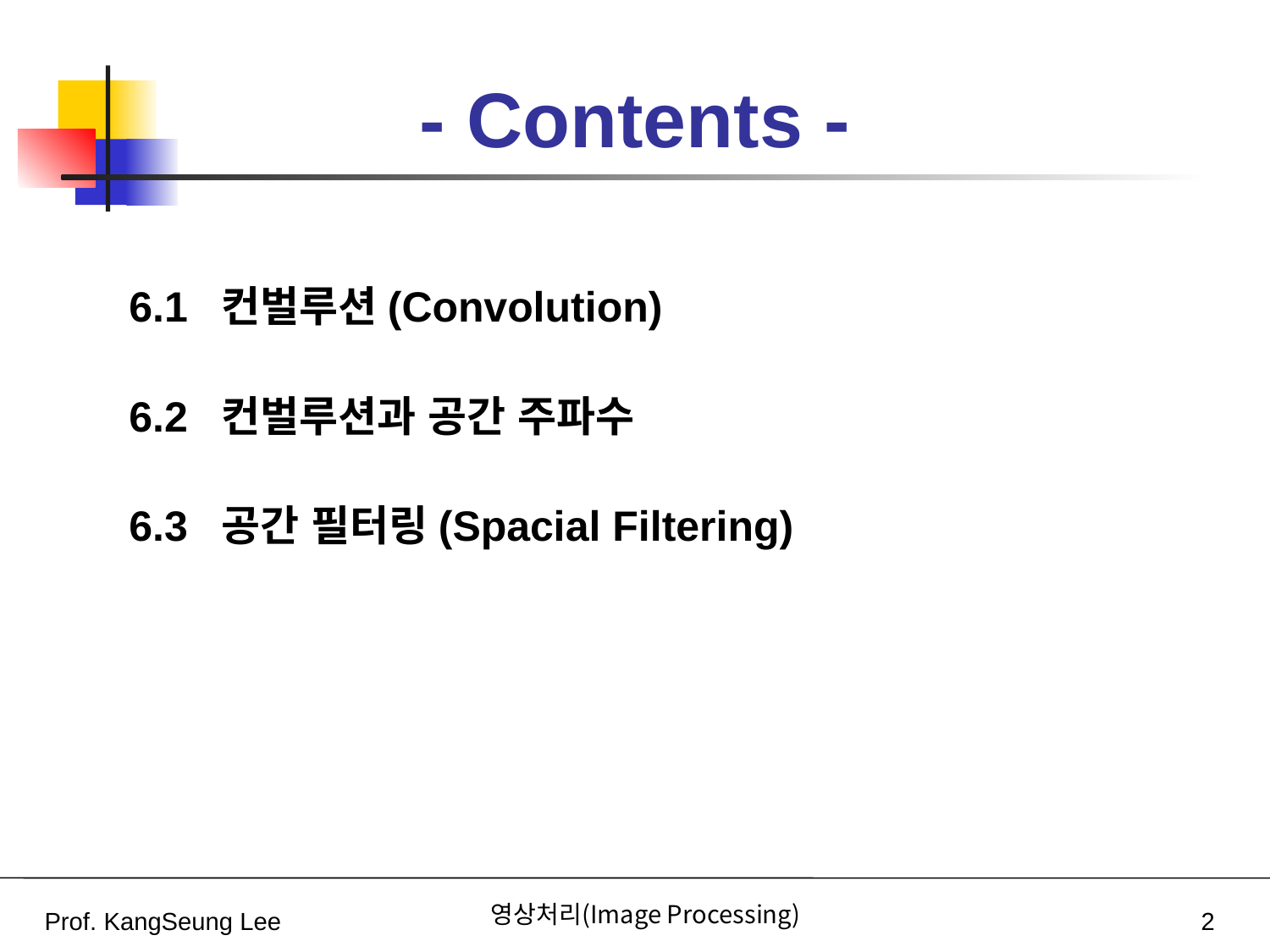

# - Contents -
6.1  컨벌루션(Convolution)
6.2  컨벌루션과 공간 주파수
6.3  공간 필터링(Spacial Filtering)

Prof. KangSeung Lee
영상처리(Image Processing)
2